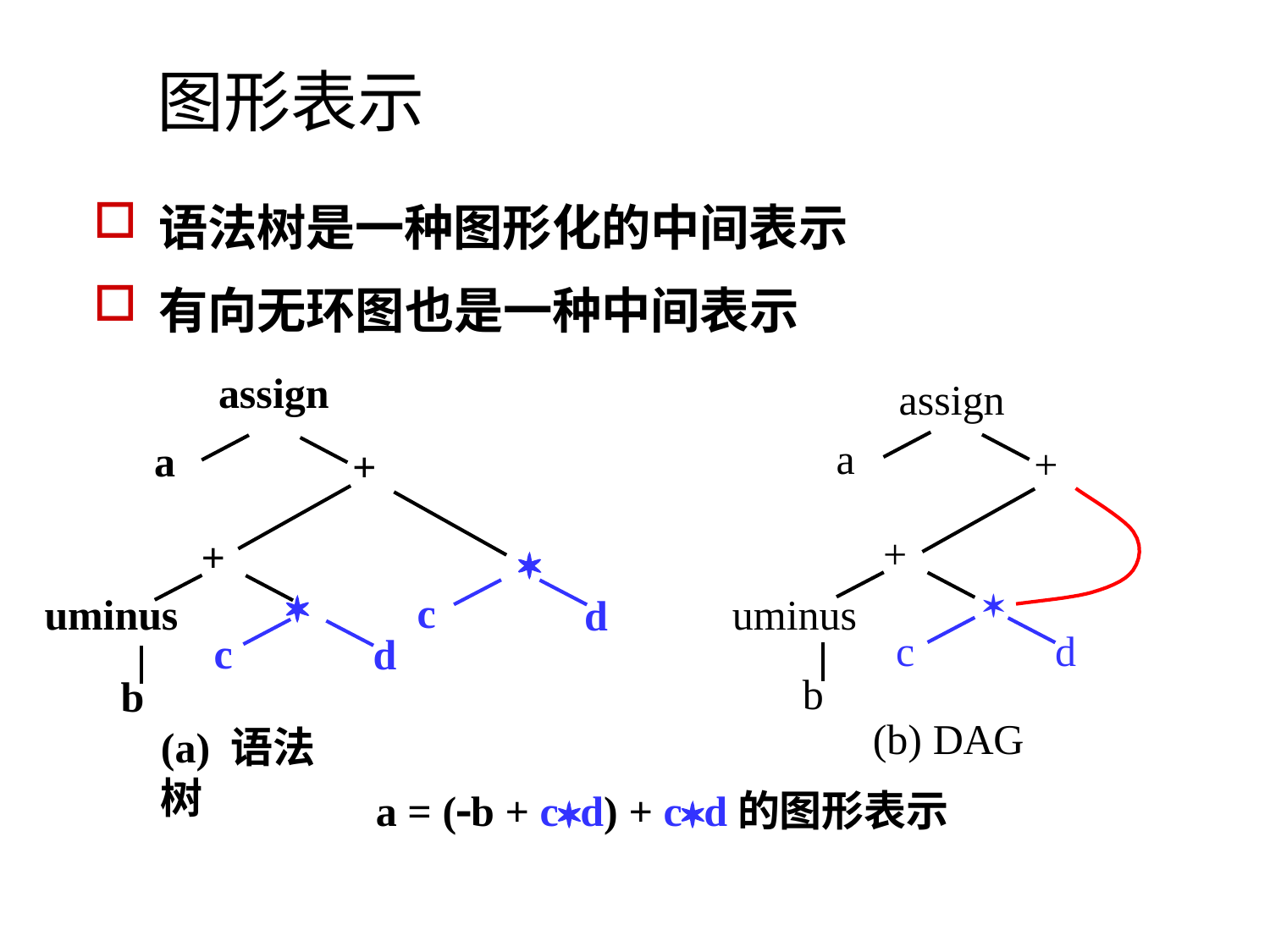

# 图形表示
语法树是一种图形化的中间表示
有向无环图也是一种中间表示
assign
assign
a

a

+

+

+
+
∗

∗

∗

c
uminus
uminus
d

c
d
c
d

b
b
(b) DAG
(a) 语法树
a = (−b + c∗d) + c∗d的图形表示
5